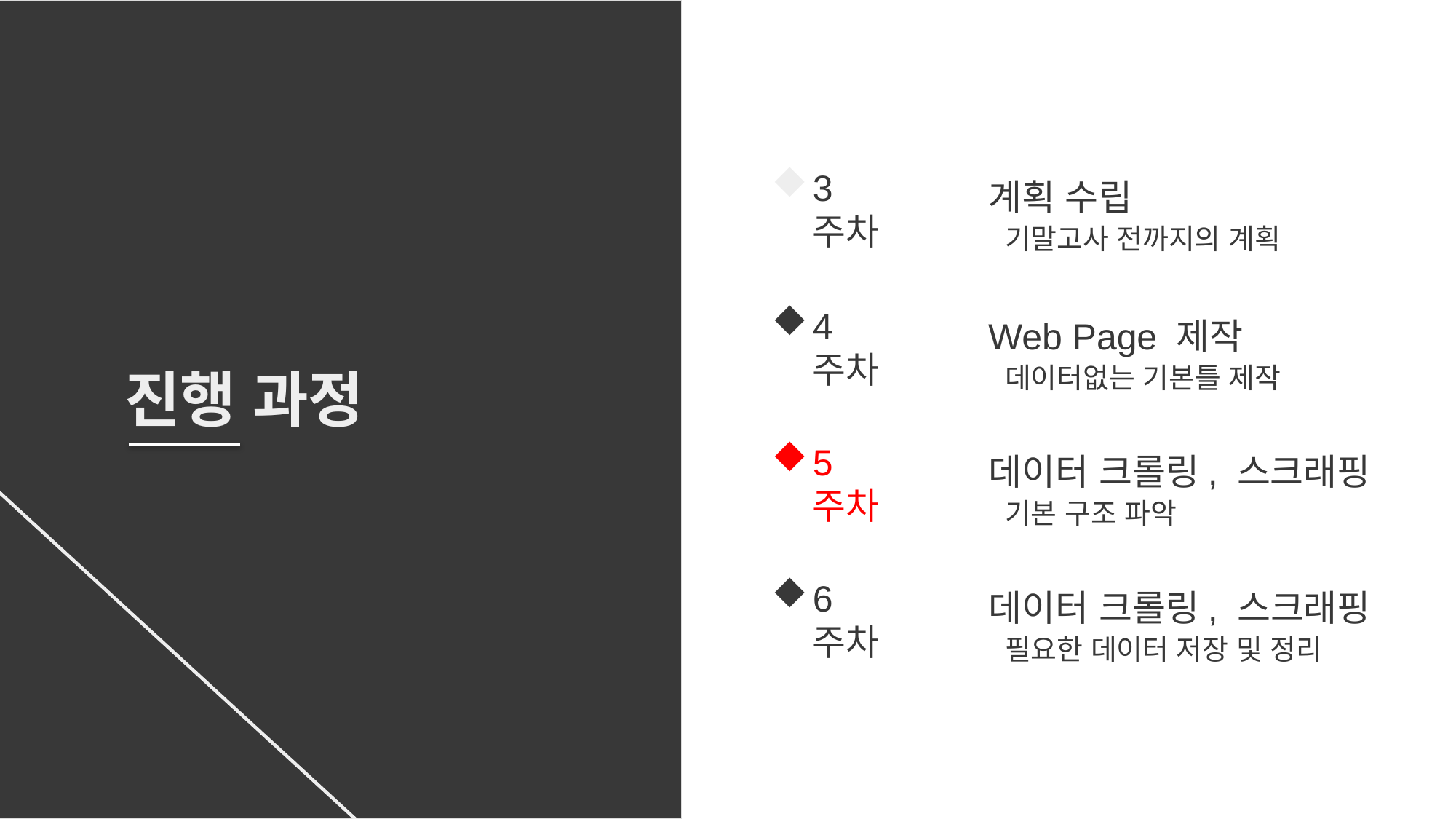

계획 수립
3주차
기말고사 전까지의 계획
Web Page 제작
4주차
데이터없는 기본틀 제작
진행 과정
데이터 크롤링, 스크래핑
5주차
기본 구조 파악
데이터 크롤링, 스크래핑
6주차
필요한 데이터 저장 및 정리